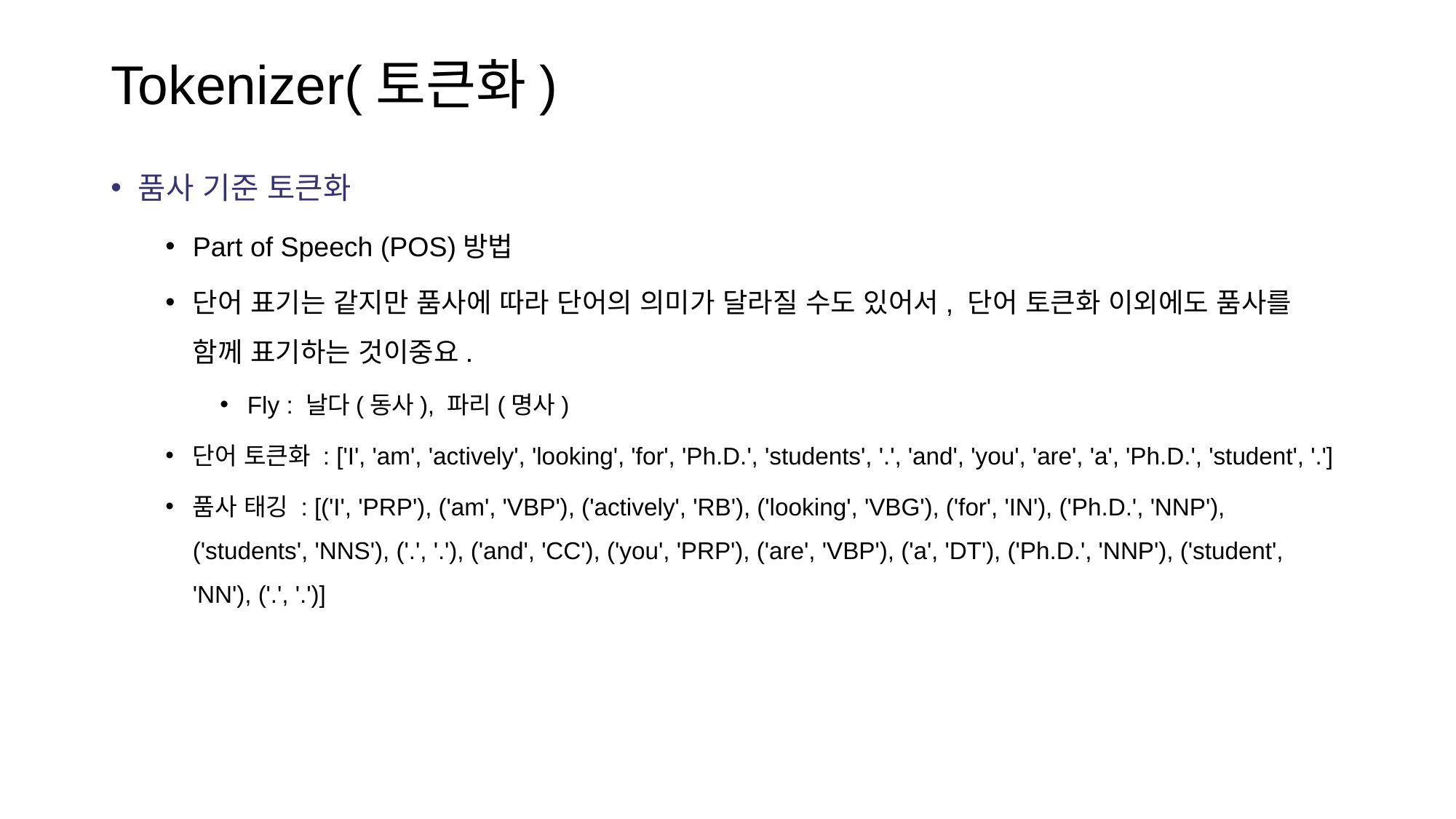

# Tokenizer(토큰화)
품사 기준 토큰화
Part of Speech (POS)방법
단어 표기는 같지만 품사에 따라 단어의 의미가 달라질 수도 있어서, 단어 토큰화 이외에도 품사를 함께 표기하는 것이중요.
Fly : 날다(동사), 파리(명사)
단어 토큰화 : ['I', 'am', 'actively', 'looking', 'for', 'Ph.D.', 'students', '.', 'and', 'you', 'are', 'a', 'Ph.D.', 'student', '.']
품사 태깅 : [('I', 'PRP'), ('am', 'VBP'), ('actively', 'RB'), ('looking', 'VBG'), ('for', 'IN'), ('Ph.D.', 'NNP'), ('students', 'NNS'), ('.', '.'), ('and', 'CC'), ('you', 'PRP'), ('are', 'VBP'), ('a', 'DT'), ('Ph.D.', 'NNP'), ('student', 'NN'), ('.', '.')]